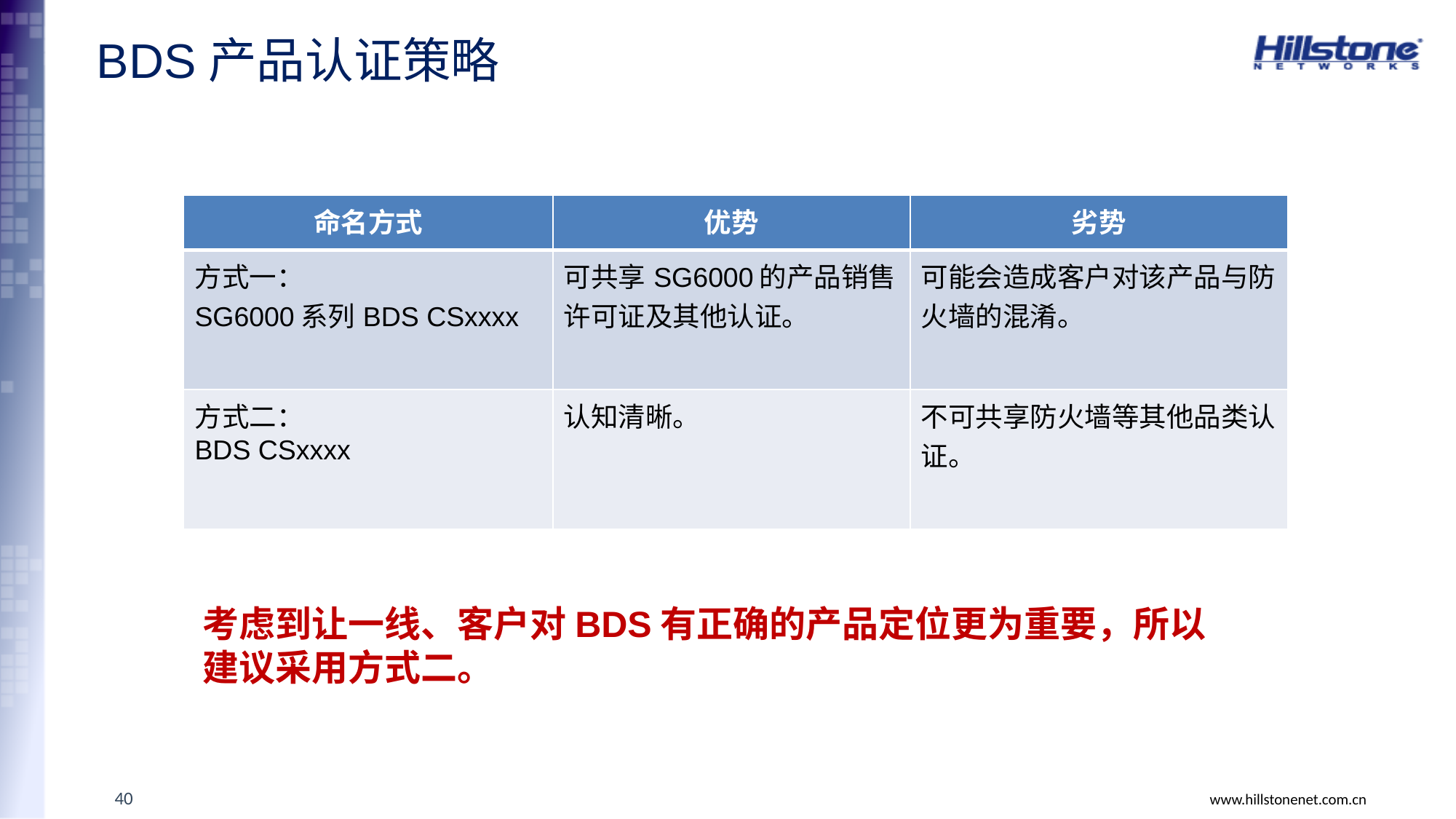

# BDS产品认证策略
| 命名方式 | 优势 | 劣势 |
| --- | --- | --- |
| 方式一： SG6000系列BDS CSxxxx | 可共享SG6000的产品销售许可证及其他认证。 | 可能会造成客户对该产品与防火墙的混淆。 |
| 方式二： BDS CSxxxx | 认知清晰。 | 不可共享防火墙等其他品类认证。 |
考虑到让一线、客户对BDS有正确的产品定位更为重要，所以建议采用方式二。